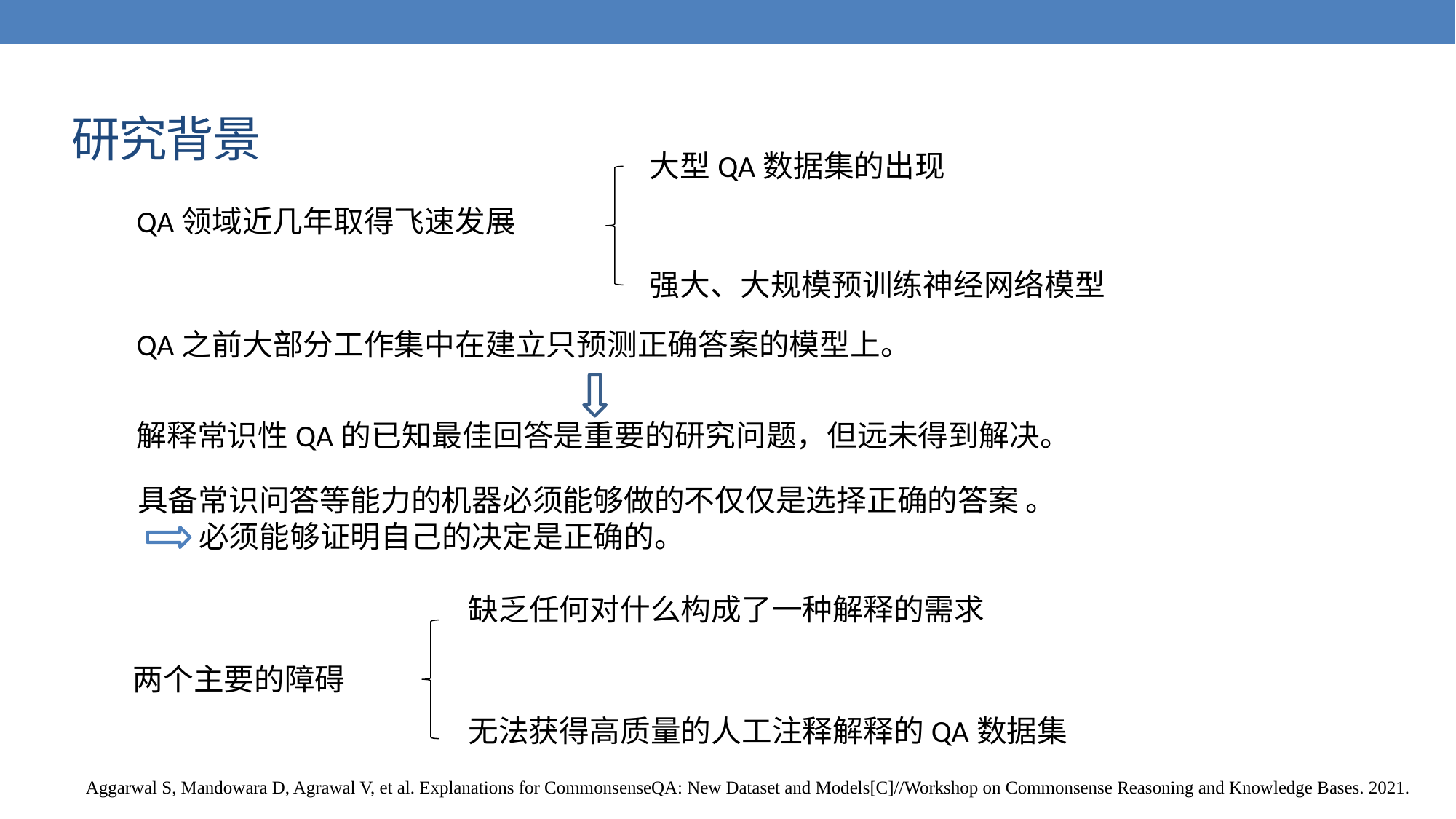

2
# 研究背景

大型QA数据集的出现

QA领域近几年取得飞速发展
强大、大规模预训练神经网络模型
QA之前大部分工作集中在建立只预测正确答案的模型上。

解释常识性QA的已知最佳回答是重要的研究问题，但远未得到解决。
具备常识问答等能力的机器必须能够做的不仅仅是选择正确的答案 。
        必须能够证明自己的决定是正确的。

缺乏任何对什么构成了一种解释的需求

两个主要的障碍
无法获得高质量的人工注释解释的QA数据集